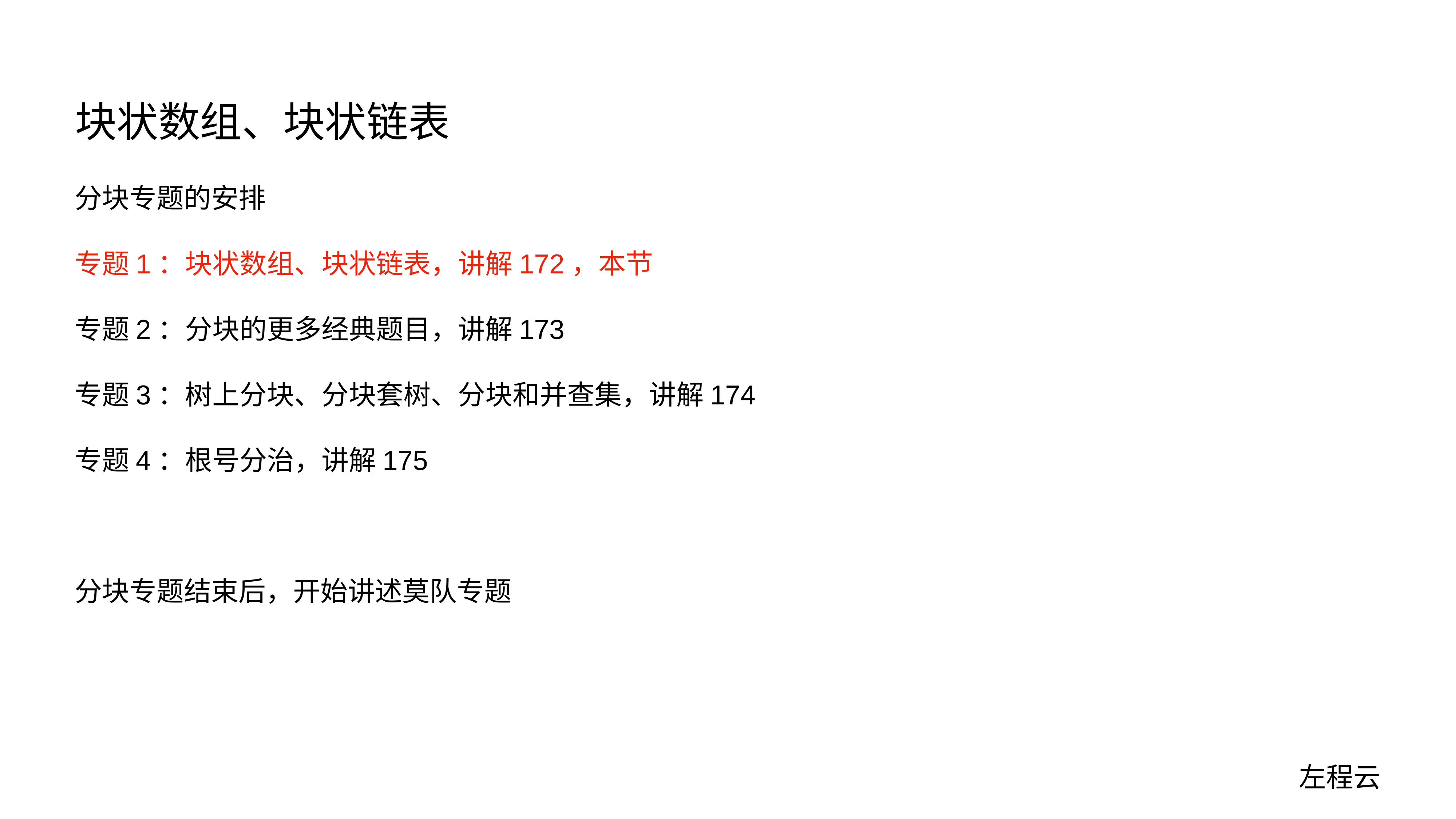

# 块状数组、块状链表
分块专题的安排

专题1：块状数组、块状链表，讲解172，本节

专题2：分块的更多经典题目，讲解173

专题3：树上分块、分块套树、分块和并查集，讲解174

专题4：根号分治，讲解175

分块专题结束后，开始讲述莫队专题
左程云